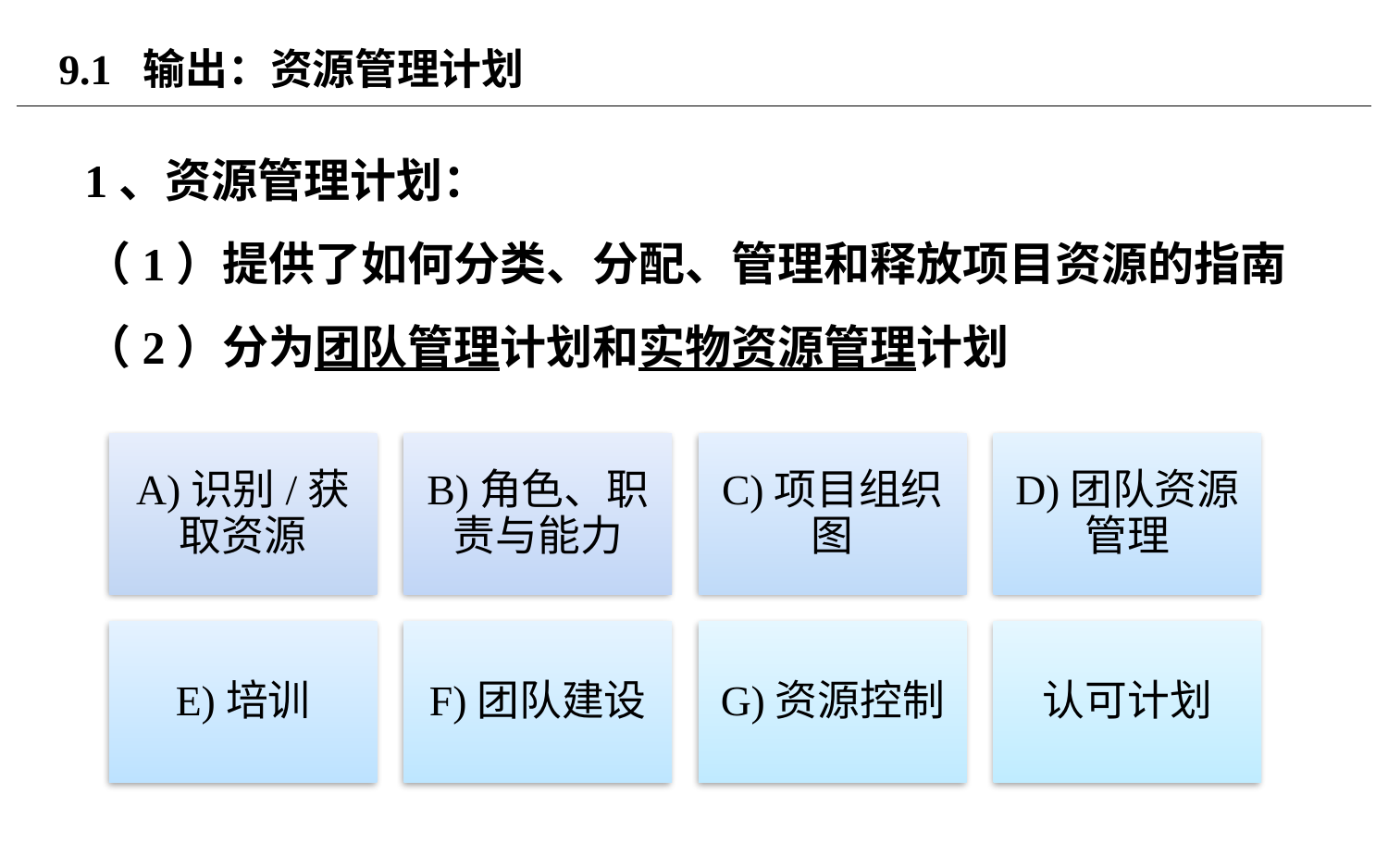

# 9.1  输出：资源管理计划
1、资源管理计划：
（1）提供了如何分类、分配、管理和释放项目资源的指南
（2）分为团队管理计划和实物资源管理计划
A)识别/获取资源
B)角色、职责与能力
C)项目组织图
D)团队资源管理
E)培训
F)团队建设
G)资源控制
认可计划